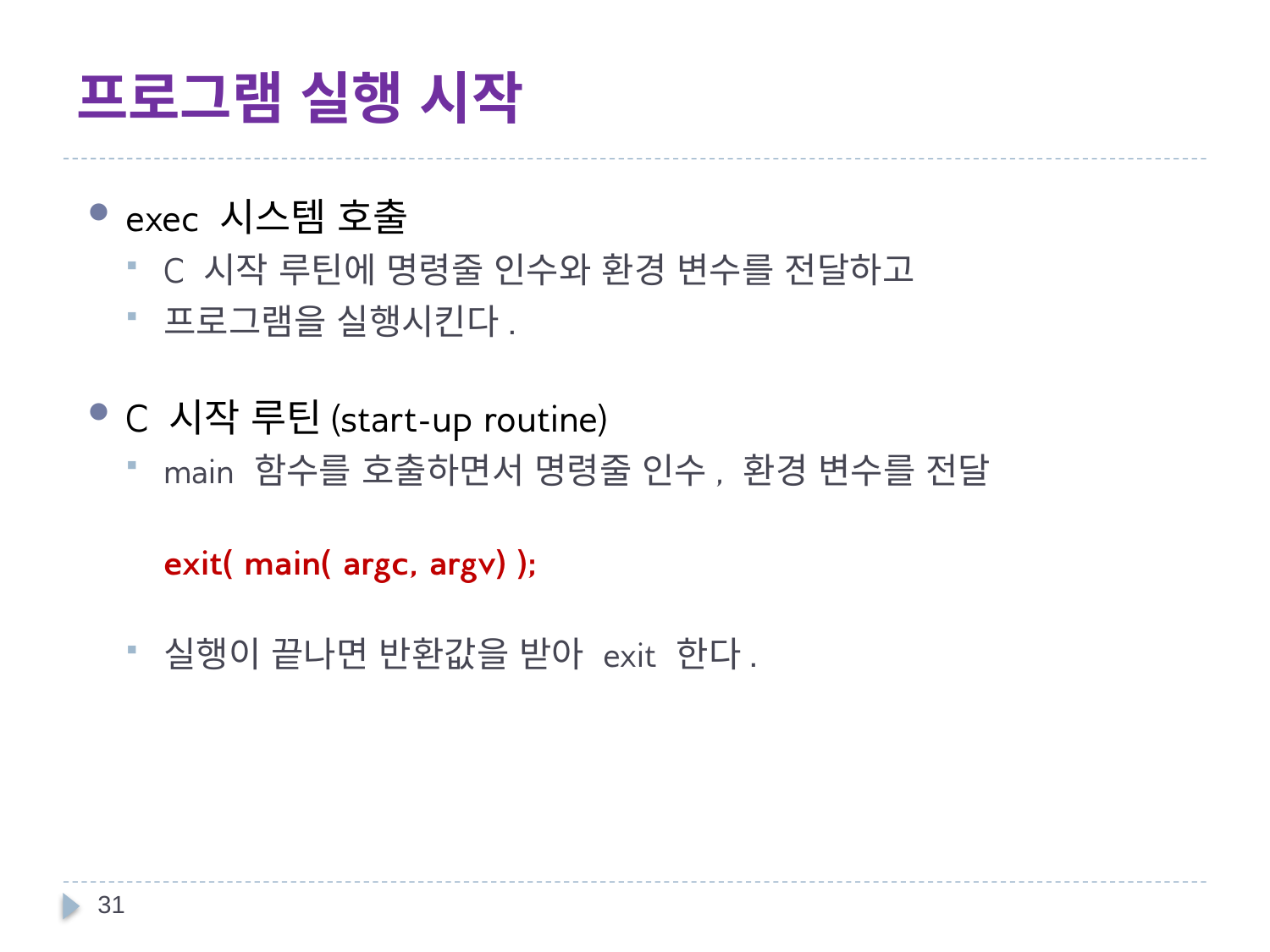

# 프로그램 실행 시작
exec 시스템 호출
C 시작 루틴에 명령줄 인수와 환경 변수를 전달하고
프로그램을 실행시킨다.

C 시작 루틴(start-up routine)
main 함수를 호출하면서 명령줄 인수, 환경 변수를 전달

	exit( main( argc, argv) );

실행이 끝나면 반환값을 받아 exit 한다.

31